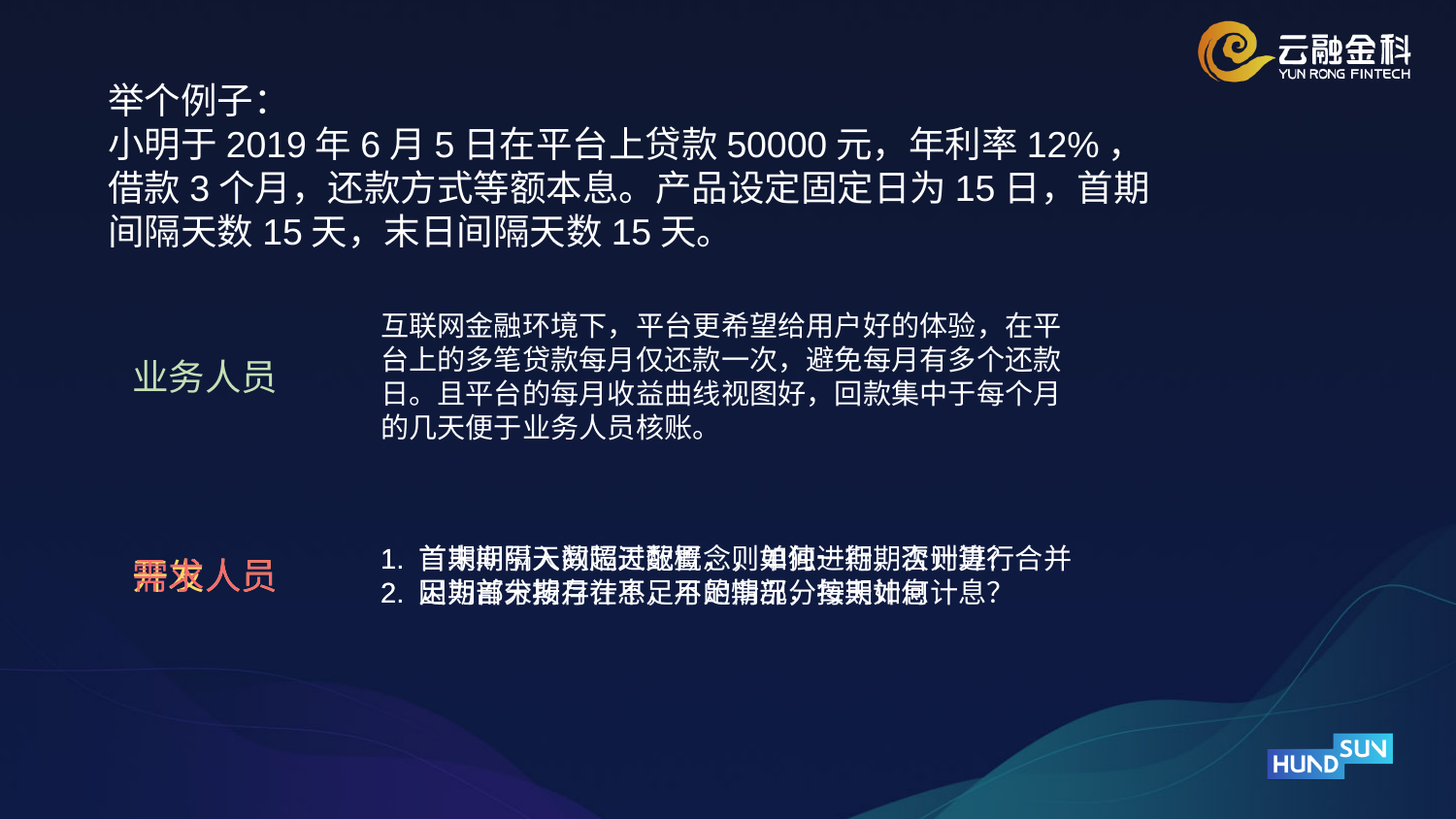

举个例子：
小明于2019年6月5日在平台上贷款50000元，年利率12%，借款3个月，还款方式等额本息。产品设定固定日为15日，首期间隔天数15天，末日间隔天数15天。
互联网金融环境下，平台更希望给用户好的体验，在平台上的多笔贷款每月仅还款一次，避免每月有多个还款日。且平台的每月收益曲线视图好，回款集中于每个月的几天便于业务人员核账。
业务人员
1. 首期间隔天数超过配置，则单独一期，否则进行合并
2. 足期部分按月计息，不足期部分按天计息
1. 首末期引入间隔天数概念，如何进行期次计算？
2. 因为首末期存在不足月的情况，每期如何计息？
开发人员
需求人员